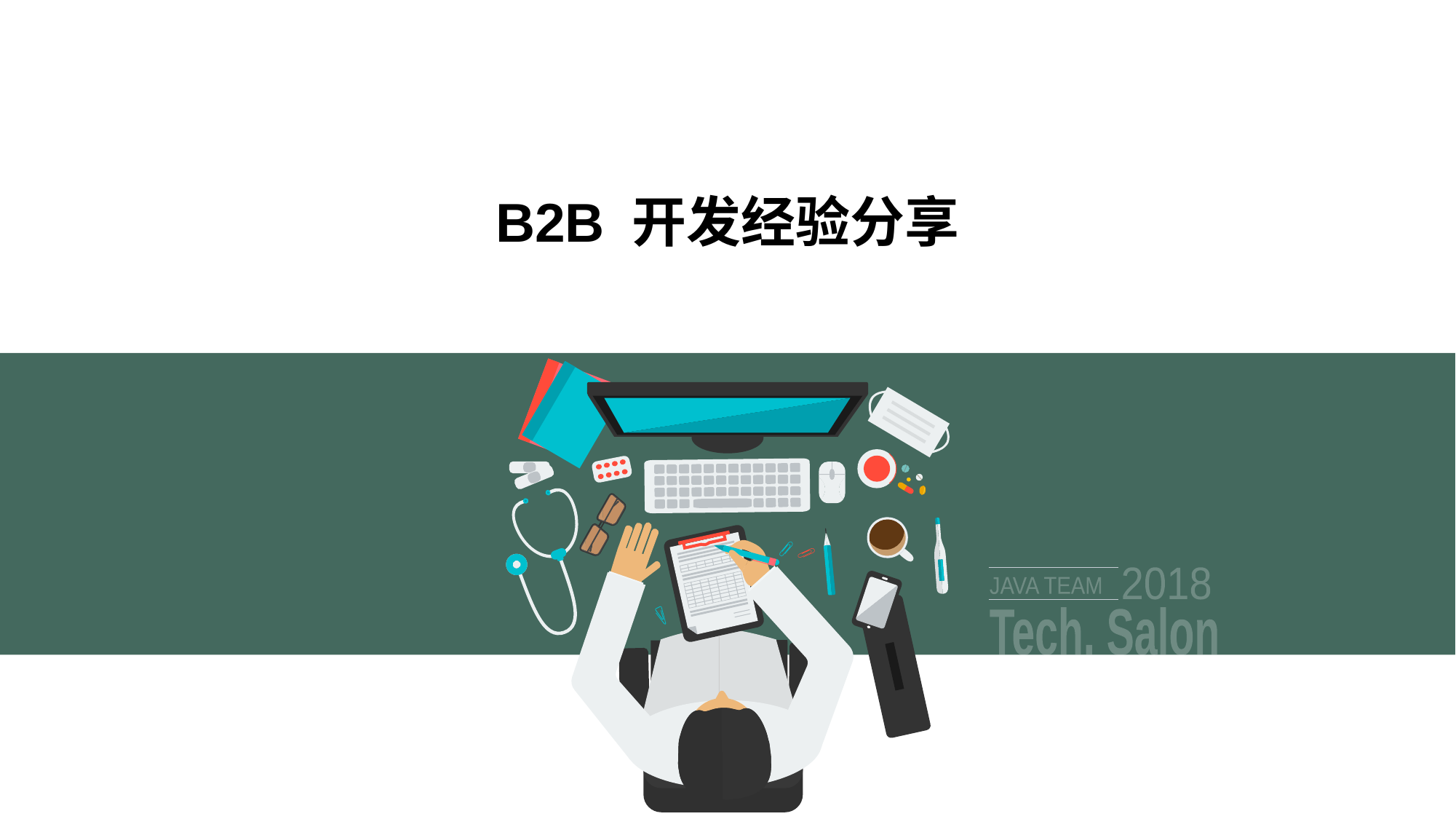

# B2B 开发经验分享
2018
JAVA TEAM
Tech. Salon